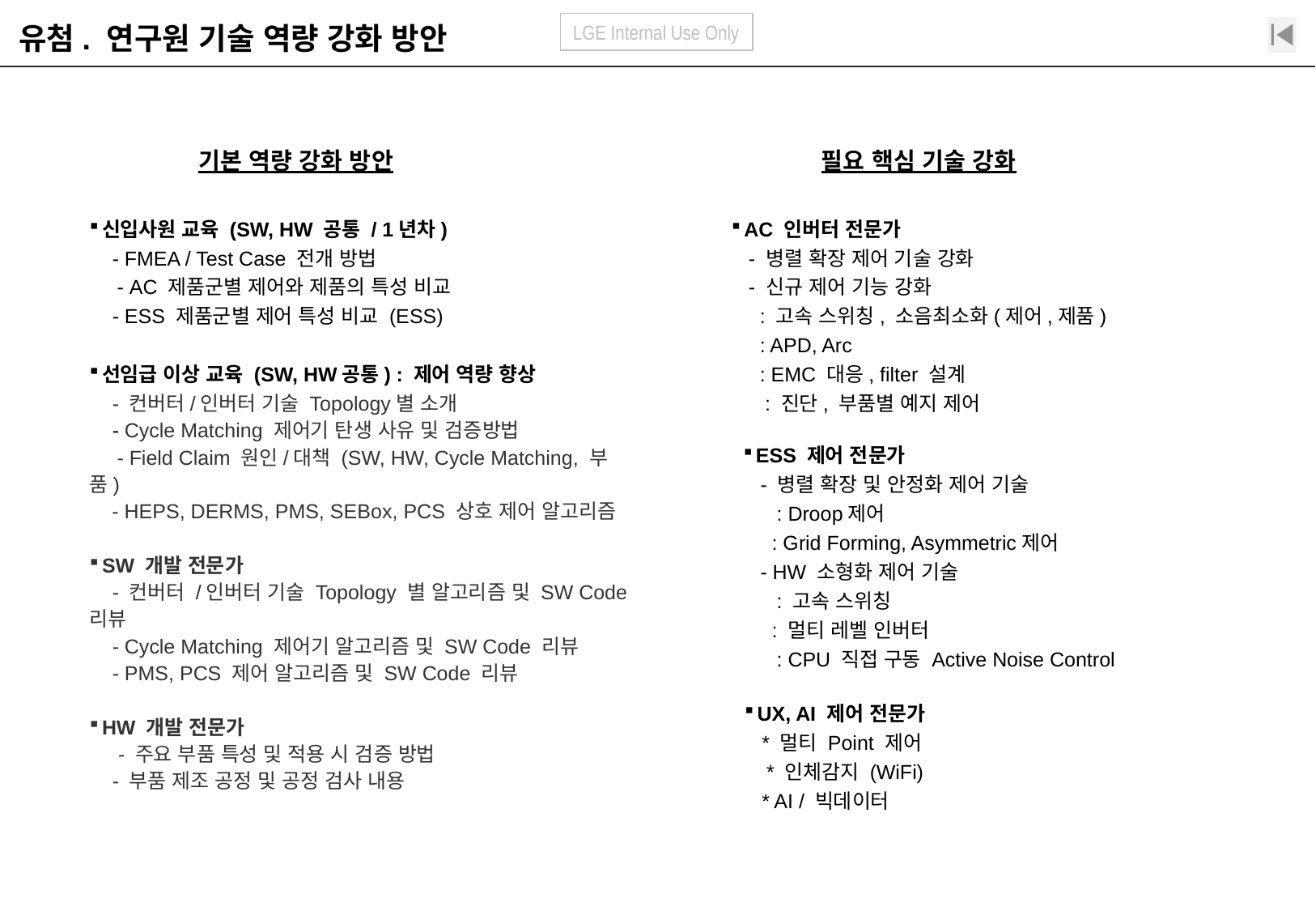

유첨. 연구원 기술 역량 강화 방안

기본 역량 강화 방안
필요 핵심 기술 강화
신입사원 교육 (SW, HW 공통 / 1년차)
    - FMEA / Test Case 전개 방법
    - AC 제품군별 제어와 제품의 특성 비교
    - ESS 제품군별 제어 특성 비교 (ESS)

선임급 이상 교육 (SW, HW공통) : 제어 역량 향상
    - 컨버터/인버터 기술 Topology별 소개
    - Cycle Matching 제어기 탄생 사유 및 검증방법
    - Field Claim 원인/대책 (SW, HW, Cycle Matching, 부품)
    - HEPS, DERMS, PMS, SEBox, PCS 상호 제어 알고리즘

SW 개발 전문가
    - 컨버터 /인버터 기술 Topology 별 알고리즘 및 SW Code리뷰
    - Cycle Matching 제어기 알고리즘 및 SW Code 리뷰
    - PMS, PCS 제어 알고리즘 및 SW Code 리뷰

HW 개발 전문가
  - 주요 부품 특성 및 적용 시 검증 방법
    - 부품 제조 공정 및 공정 검사 내용
AC 인버터 전문가
   - 병렬 확장 제어 기술 강화
   - 신규 제어 기능 강화
     : 고속 스위칭, 소음최소화(제어,제품)
     : APD, Arc
     : EMC 대응, filter 설계
     : 진단, 부품별 예지 제어
ESS 제어 전문가
   - 병렬 확장 및 안정화 제어 기술
     : Droop제어
     : Grid Forming, Asymmetric제어
   - HW 소형화 제어 기술
     : 고속 스위칭
     : 멀티 레벨 인버터
     : CPU 직접 구동 Active Noise Control
UX, AI 제어 전문가
   * 멀티 Point 제어
   * 인체감지 (WiFi)
   * AI / 빅데이터